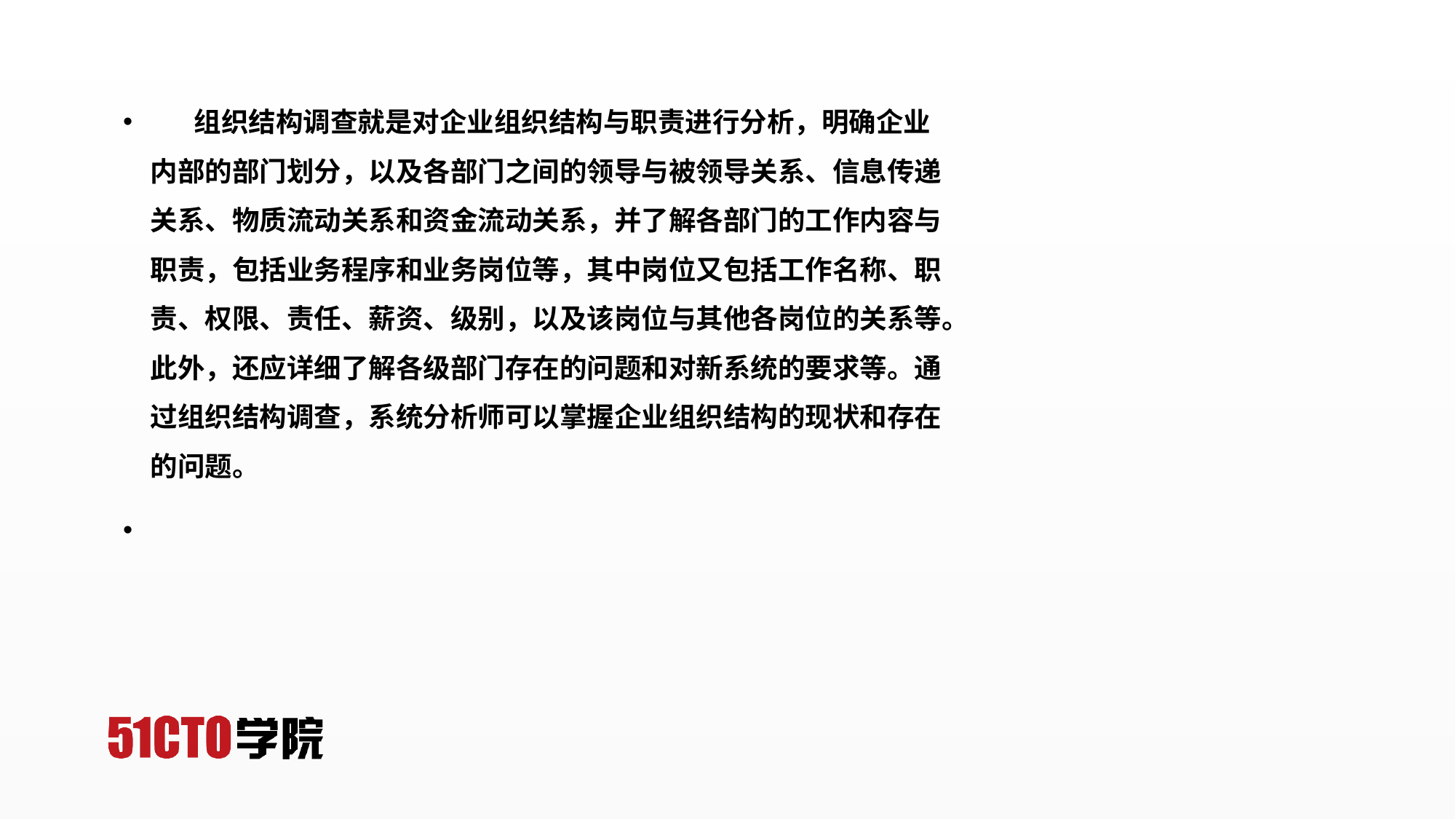

组织结构调查就是对企业组织结构与职责进行分析，明确企业内部的部门划分，以及各部门之间的领导与被领导关系、信息传递关系、物质流动关系和资金流动关系，并了解各部门的工作内容与职责，包括业务程序和业务岗位等，其中岗位又包括工作名称、职责、权限、责任、薪资、级别，以及该岗位与其他各岗位的关系等。此外，还应详细了解各级部门存在的问题和对新系统的要求等。通过组织结构调查，系统分析师可以掌握企业组织结构的现状和存在的问题。